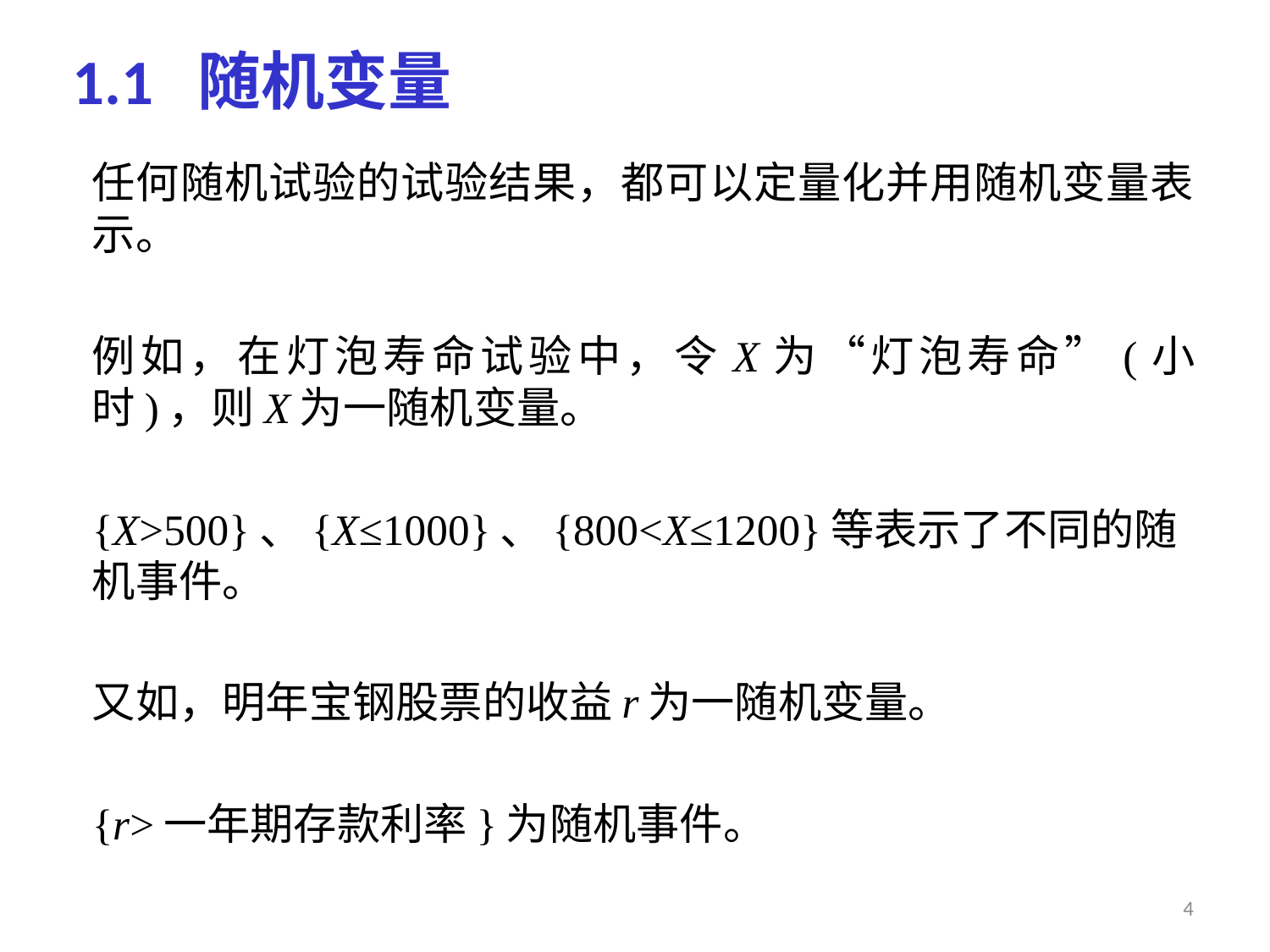

# 1.1  随机变量
任何随机试验的试验结果，都可以定量化并用随机变量表示。

例如，在灯泡寿命试验中，令X为“灯泡寿命”(小时)，则X为一随机变量。

{X>500}、{X≤1000}、{800<X≤1200}等表示了不同的随机事件。

又如，明年宝钢股票的收益r为一随机变量。

{r>一年期存款利率}为随机事件。
4